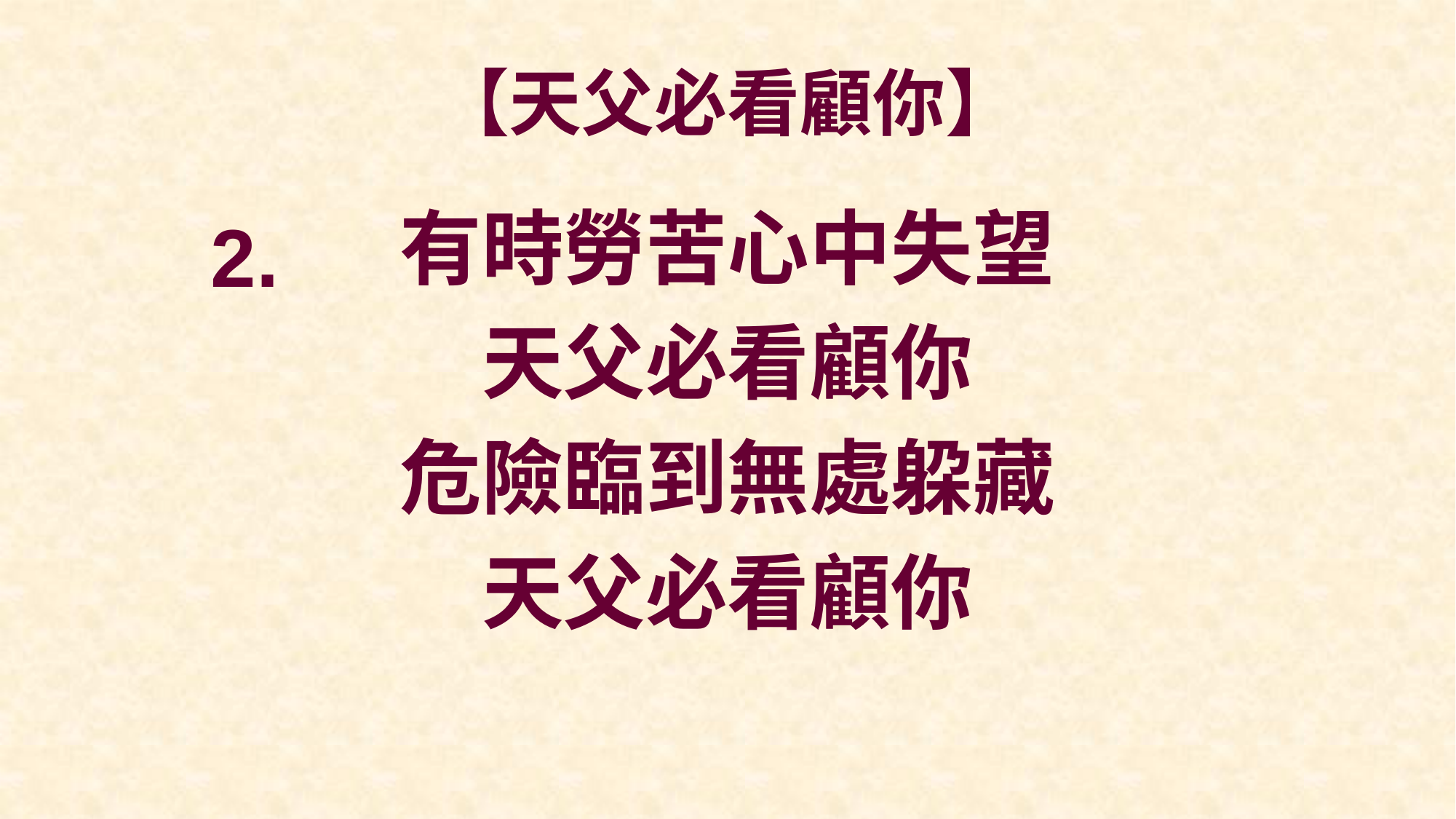

# 【天父必看顧你】
有時勞苦心中失望
天父必看顧你
危險臨到無處躱藏
天父必看顧你
2.